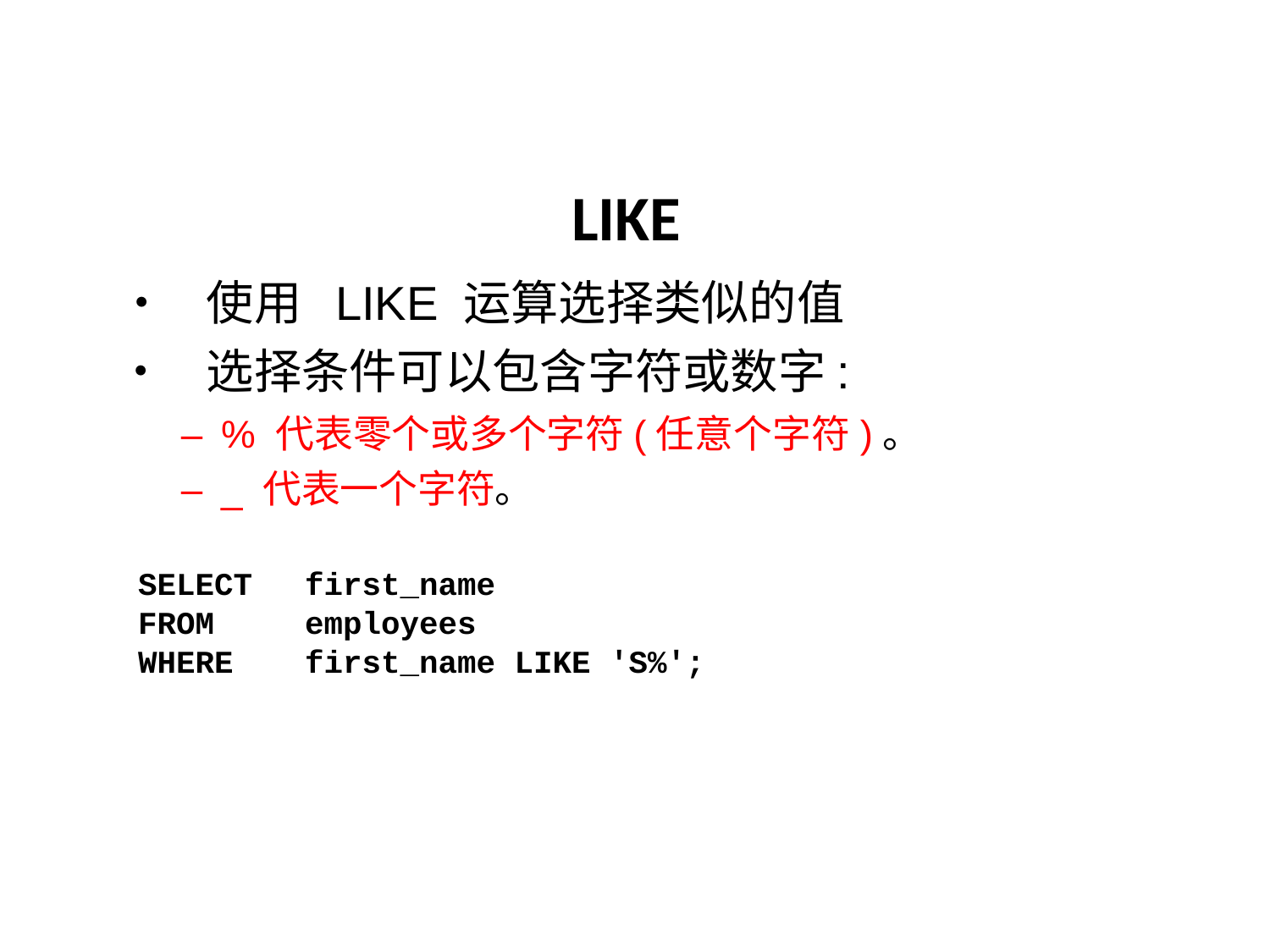

LIKE
• 使用 LIKE 运算选择类似的值
• 选择条件可以包含字符或数字:
– % 代表零个或多个字符(任意个字符)。
– _ 代表一个字符。
SELECT first_name
FROM employees
WHERE first_name LIKE 'S%';